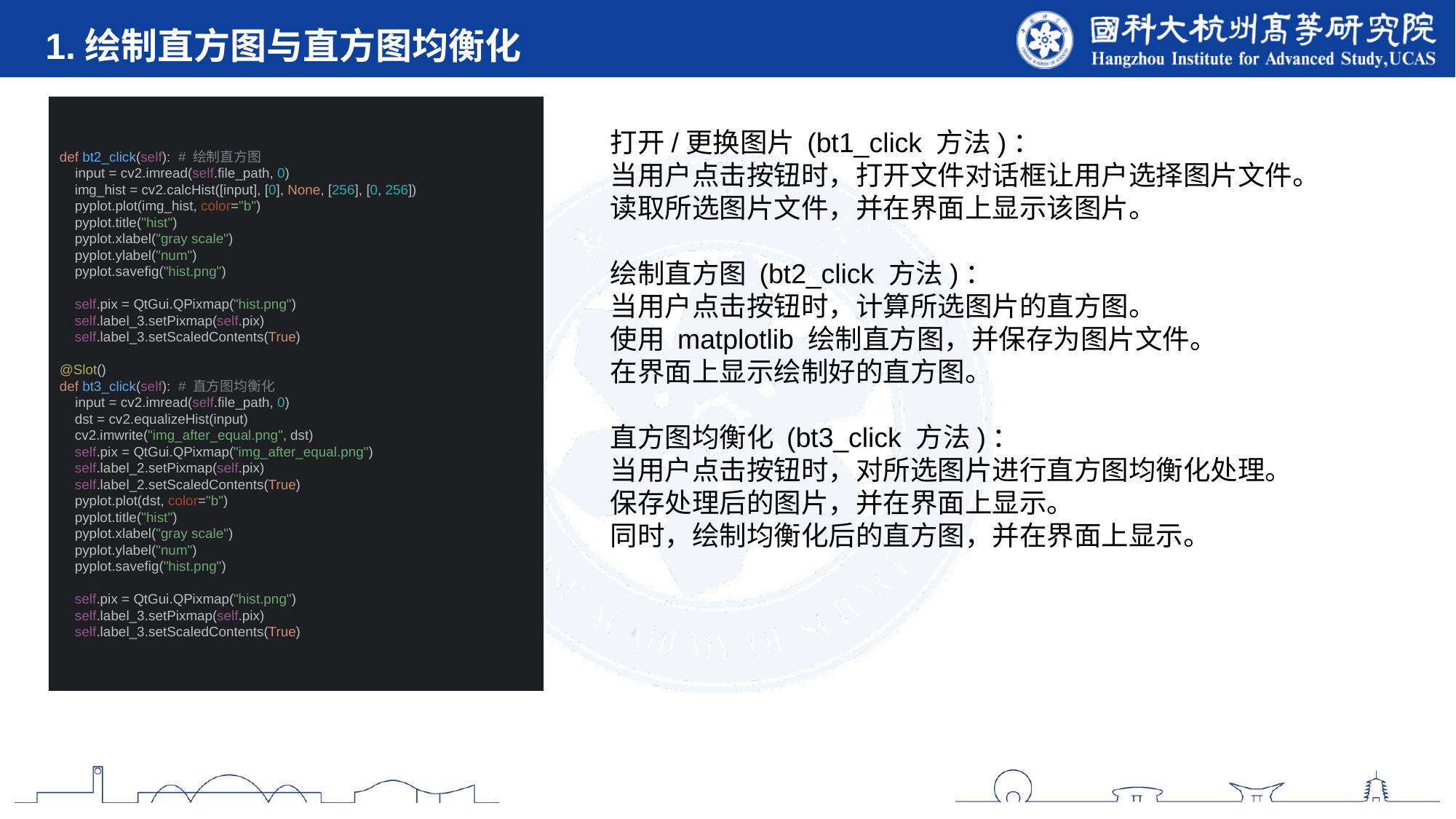

1.绘制直方图与直方图均衡化
def bt2_click(self):  # 绘制直方图
    input = cv2.imread(self.file_path, 0)
    img_hist = cv2.calcHist([input], [0], None, [256], [0, 256])
    pyplot.plot(img_hist, color="b")
    pyplot.title("hist")
    pyplot.xlabel("gray scale")
    pyplot.ylabel("num")
    pyplot.savefig("hist.png")
    self.pix = QtGui.QPixmap("hist.png")
    self.label_3.setPixmap(self.pix)
    self.label_3.setScaledContents(True)
@Slot()
def bt3_click(self):  # 直方图均衡化
    input = cv2.imread(self.file_path, 0)
    dst = cv2.equalizeHist(input)
    cv2.imwrite("img_after_equal.png", dst)
    self.pix = QtGui.QPixmap("img_after_equal.png")
    self.label_2.setPixmap(self.pix)
    self.label_2.setScaledContents(True)
    pyplot.plot(dst, color="b")
    pyplot.title("hist")
    pyplot.xlabel("gray scale")
    pyplot.ylabel("num")
    pyplot.savefig("hist.png")
    self.pix = QtGui.QPixmap("hist.png")
    self.label_3.setPixmap(self.pix)
    self.label_3.setScaledContents(True)
打开/更换图片 (bt1_click 方法)：
当用户点击按钮时，打开文件对话框让用户选择图片文件。
读取所选图片文件，并在界面上显示该图片。

绘制直方图 (bt2_click 方法)：
当用户点击按钮时，计算所选图片的直方图。
使用 matplotlib 绘制直方图，并保存为图片文件。
在界面上显示绘制好的直方图。

直方图均衡化 (bt3_click 方法)：
当用户点击按钮时，对所选图片进行直方图均衡化处理。
保存处理后的图片，并在界面上显示。
同时，绘制均衡化后的直方图，并在界面上显示。
3